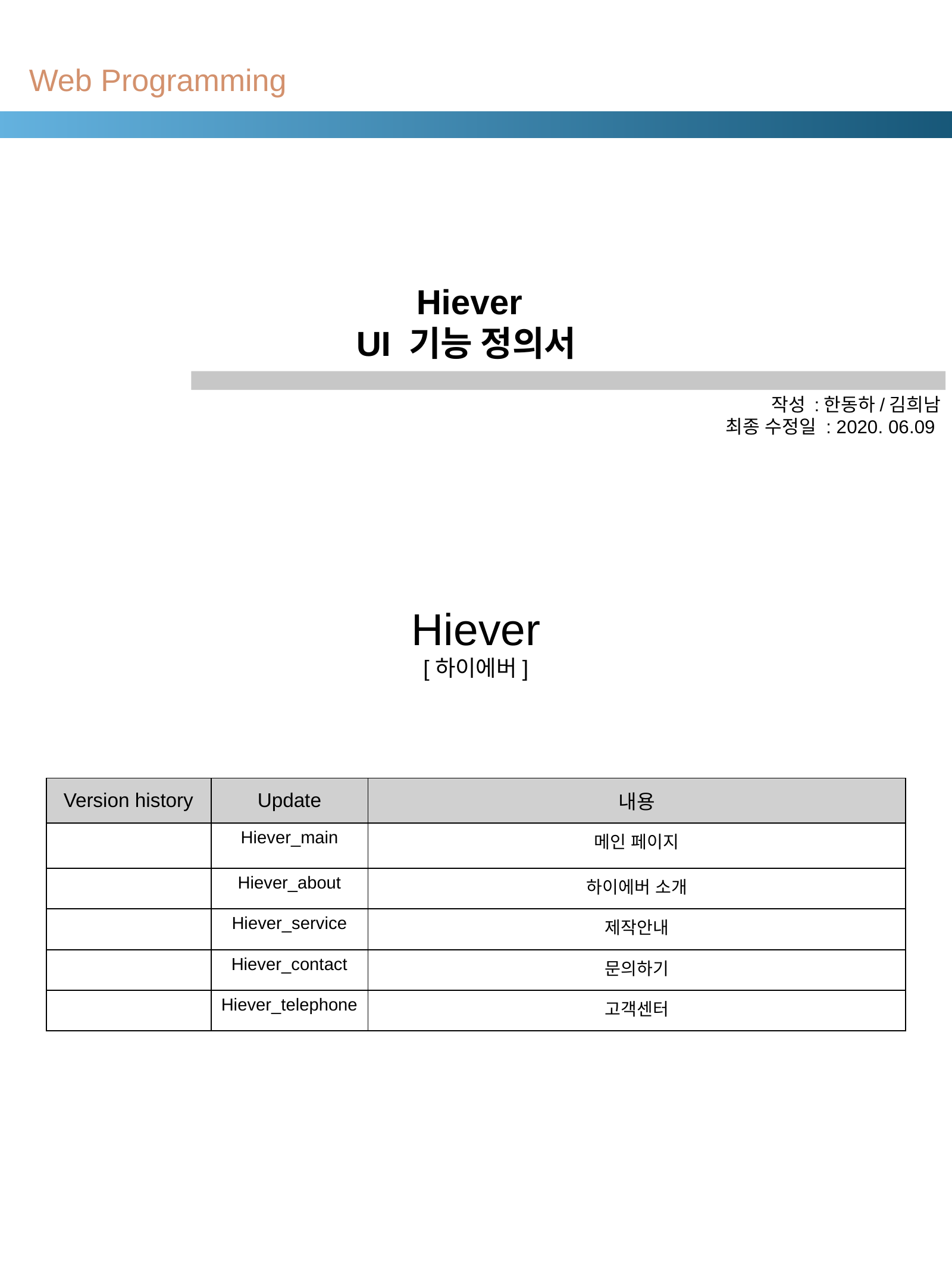

Web Programming

Hiever
UI 기능 정의서

작성 :한동하/김희남
최종 수정일 : 2020. 06.09
Hiever
[하이에버]

| Version history | Update | 내용 |
| --- | --- | --- |
|  | Hiever\_main | 메인 페이지 |
|  | Hiever\_about | 하이에버 소개 |
|  | Hiever\_service | 제작안내 |
|  | Hiever\_contact | 문의하기 |
|  | Hiever\_telephone | 고객센터 |